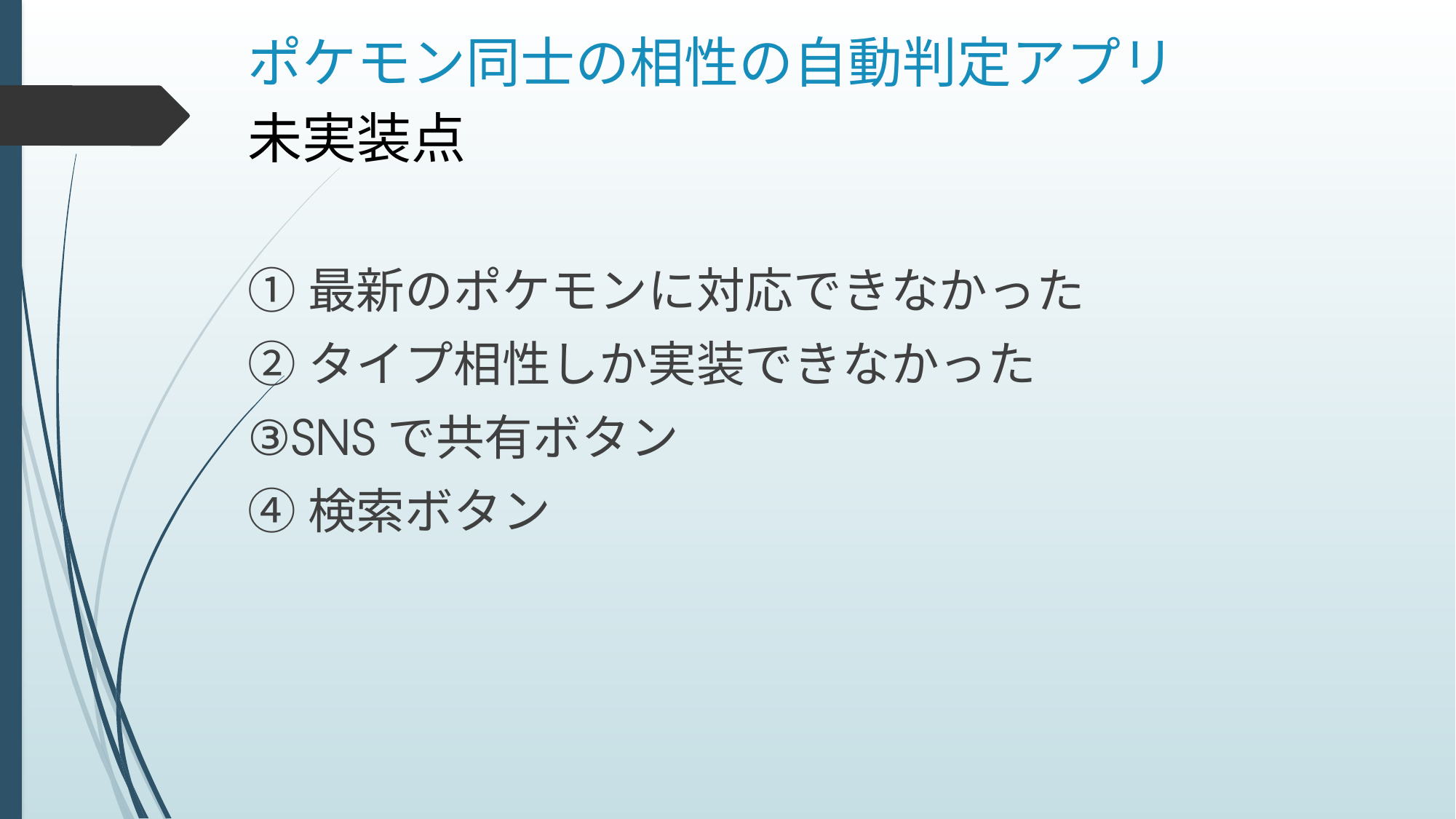

# ポケモン同士の相性の自動判定アプリ
未実装点
①最新のポケモンに対応できなかった
②タイプ相性しか実装できなかった
③SNSで共有ボタン
④検索ボタン